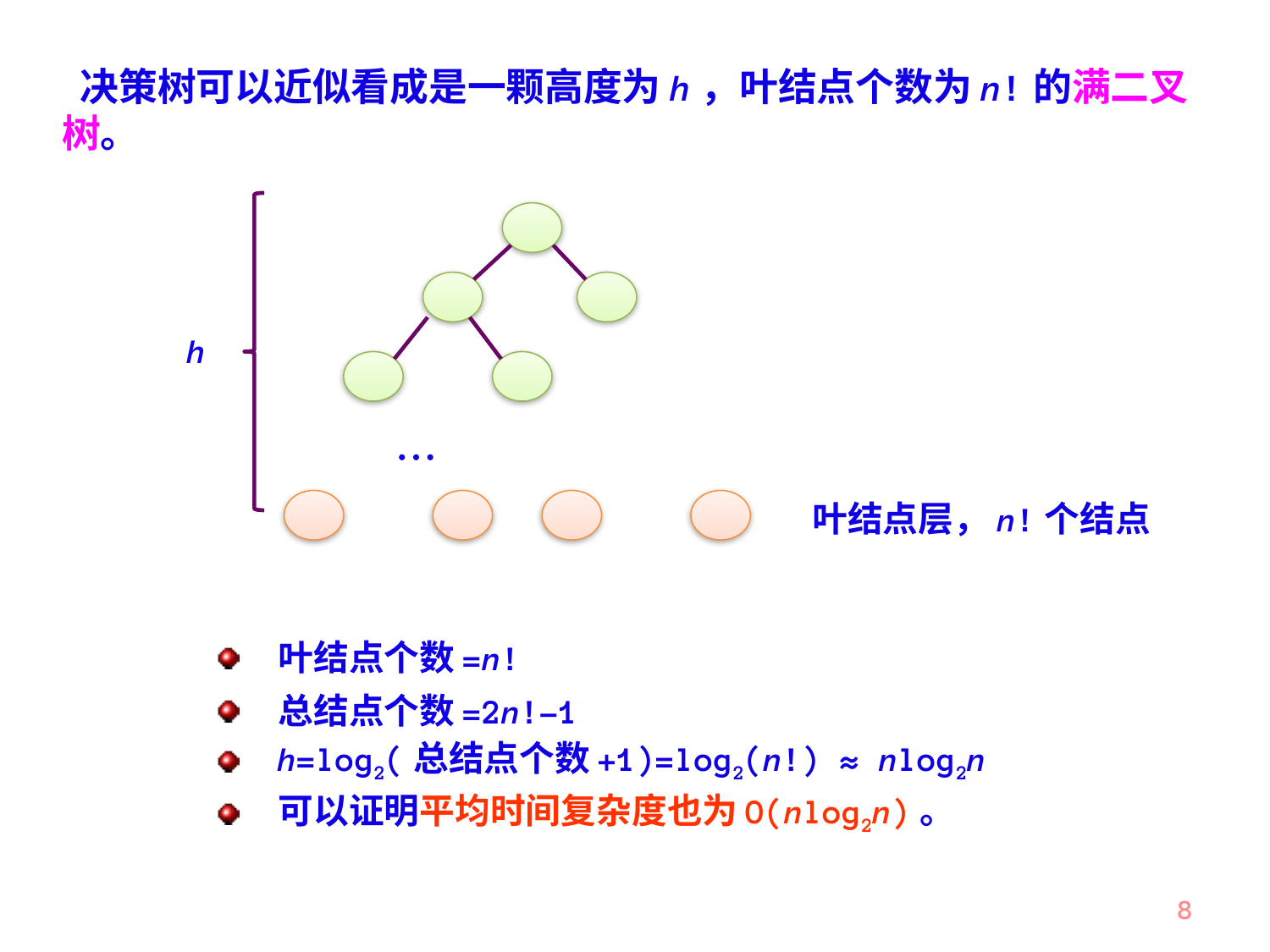

决策树可以近似看成是一颗高度为h，叶结点个数为n!的满二叉树。

h

…

叶结点层，n!个结点
叶结点个数=n!
总结点个数=2n!-1
h=log2(总结点个数+1)=log2(n!) ≈ nlog2n
可以证明平均时间复杂度也为O(nlog2n)。
8